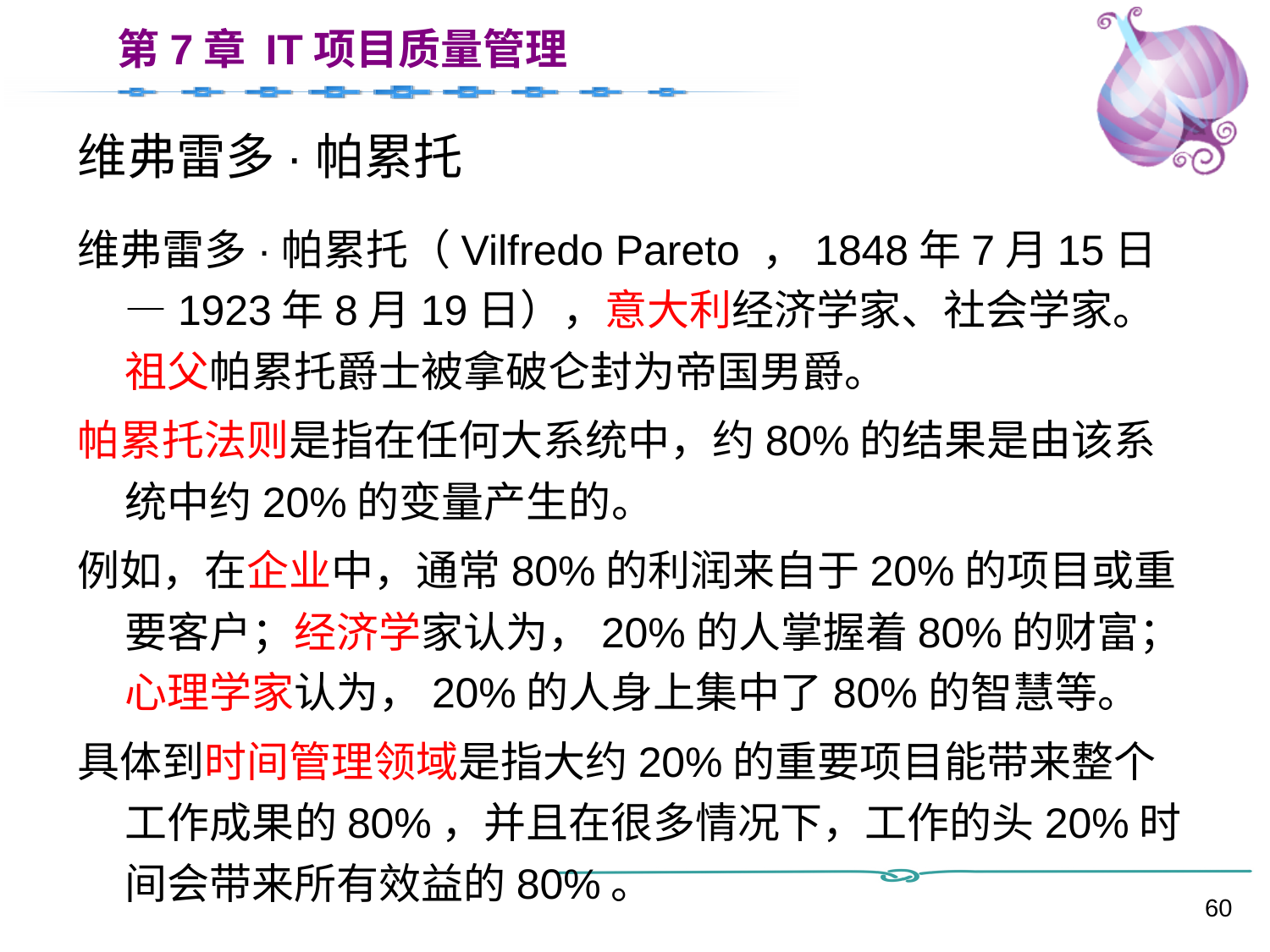

# 维弗雷多·帕累托
维弗雷多·帕累托（Vilfredo Pareto ，1848年7月15日—1923年8月19日），意大利经济学家、社会学家。祖父帕累托爵士被拿破仑封为帝国男爵。
帕累托法则是指在任何大系统中，约80%的结果是由该系统中约20%的变量产生的。
例如，在企业中，通常80%的利润来自于20%的项目或重要客户；经济学家认为，20%的人掌握着80%的财富；心理学家认为，20%的人身上集中了80%的智慧等。
具体到时间管理领域是指大约20%的重要项目能带来整个工作成果的80%，并且在很多情况下，工作的头20%时间会带来所有效益的80%。
60